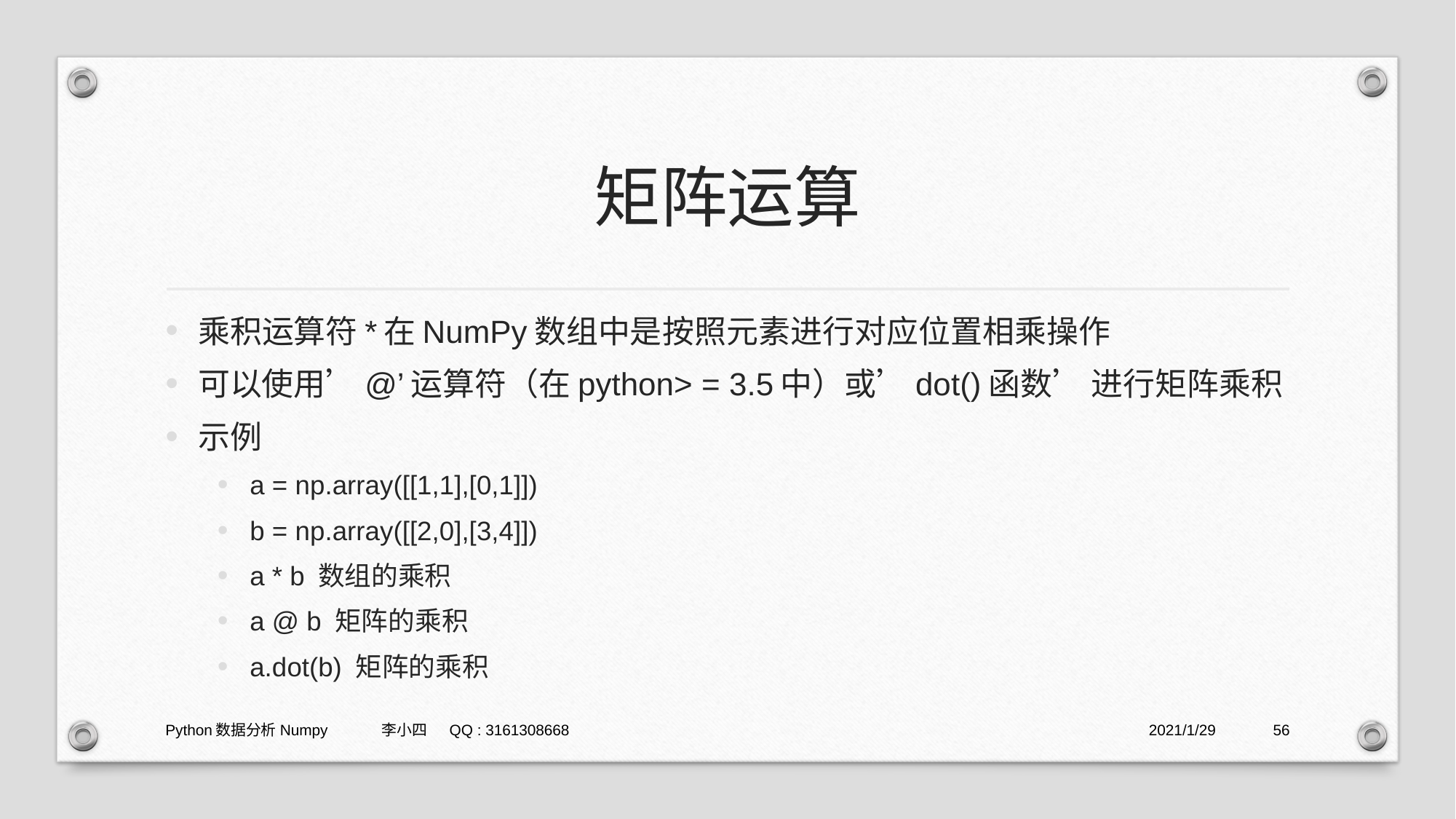

# 矩阵运算
乘积运算符*在NumPy数组中是按照元素进行对应位置相乘操作
可以使用’@’运算符（在python> = 3.5中）或’dot()函数’ 进行矩阵乘积
示例
a = np.array([[1,1],[0,1]])
b = np.array([[2,0],[3,4]])
a * b 数组的乘积
a @ b 矩阵的乘积
a.dot(b) 矩阵的乘积
Python数据分析Numpy            李小四    QQ : 3161308668
2021/1/29
56